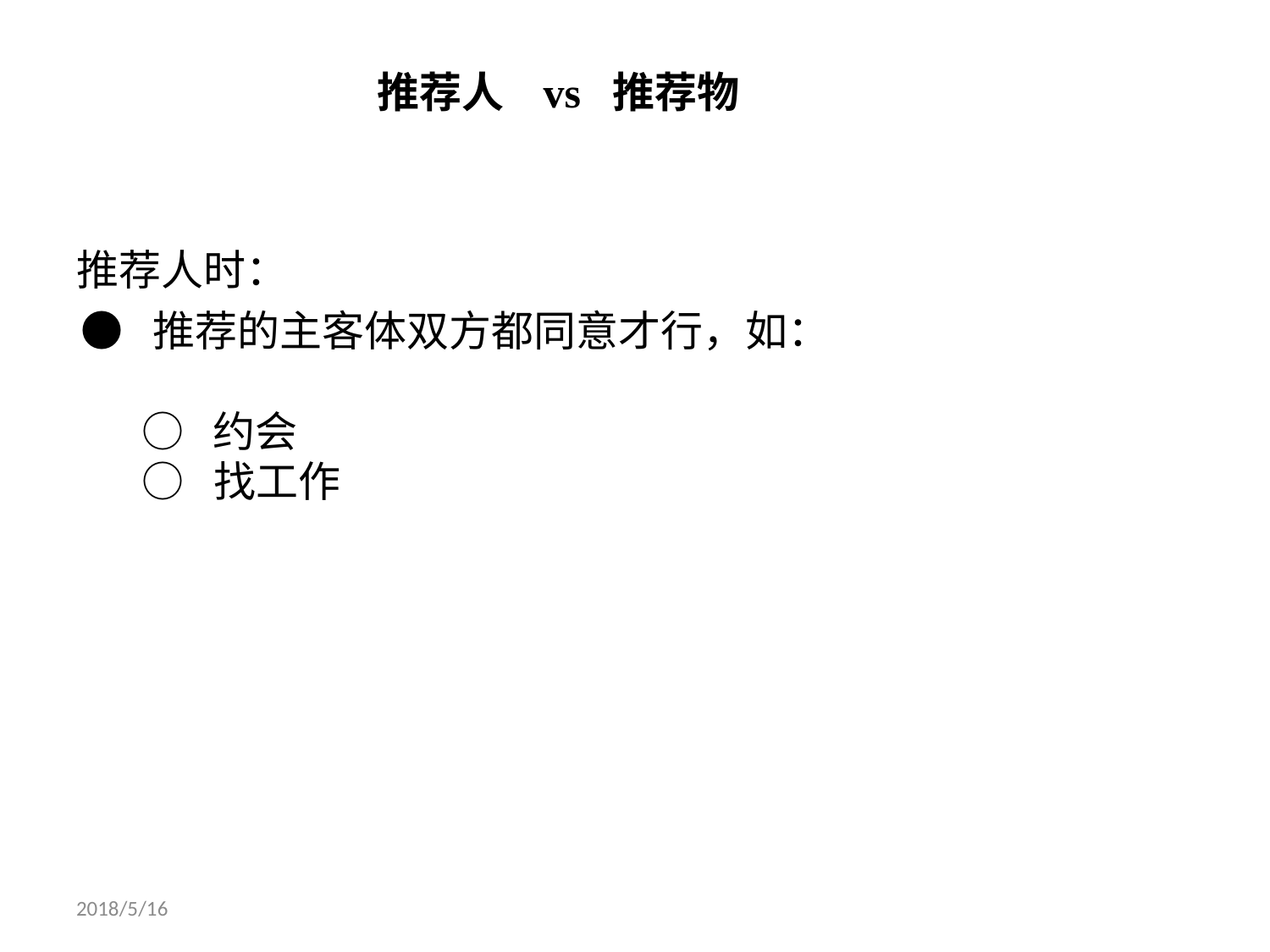

推荐人   vs  推荐物

推荐人时：
●  推荐的主客体双方都同意才行，如：
○  约会
○  找工作
2018/5/16
68